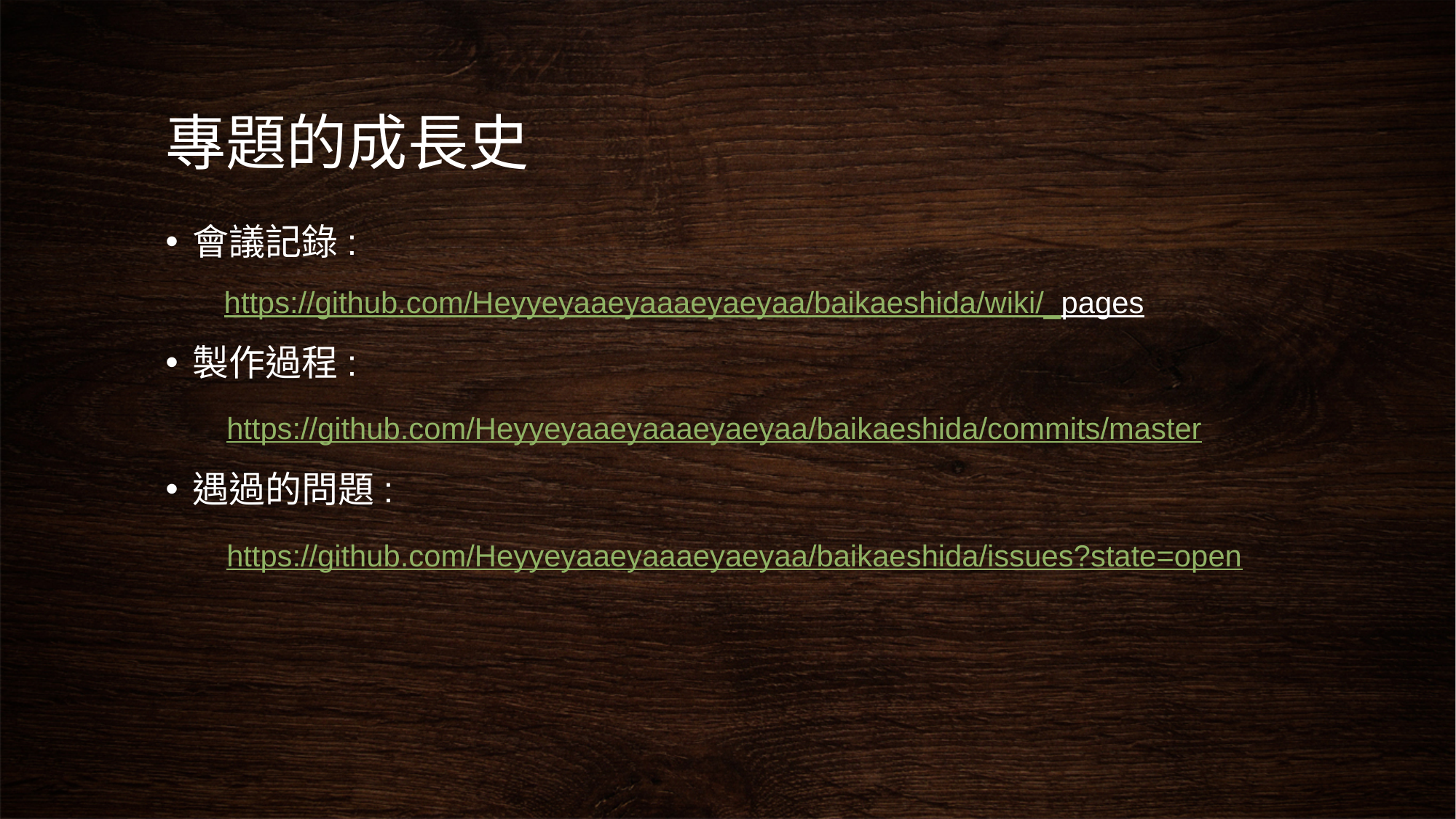

# 專題的成長史
會議記錄:
       https://github.com/Heyyeyaaeyaaaeyaeyaa/baikaeshida/wiki/_pages
製作過程:
      https://github.com/Heyyeyaaeyaaaeyaeyaa/baikaeshida/commits/master
遇過的問題:
      https://github.com/Heyyeyaaeyaaaeyaeyaa/baikaeshida/issues?state=open